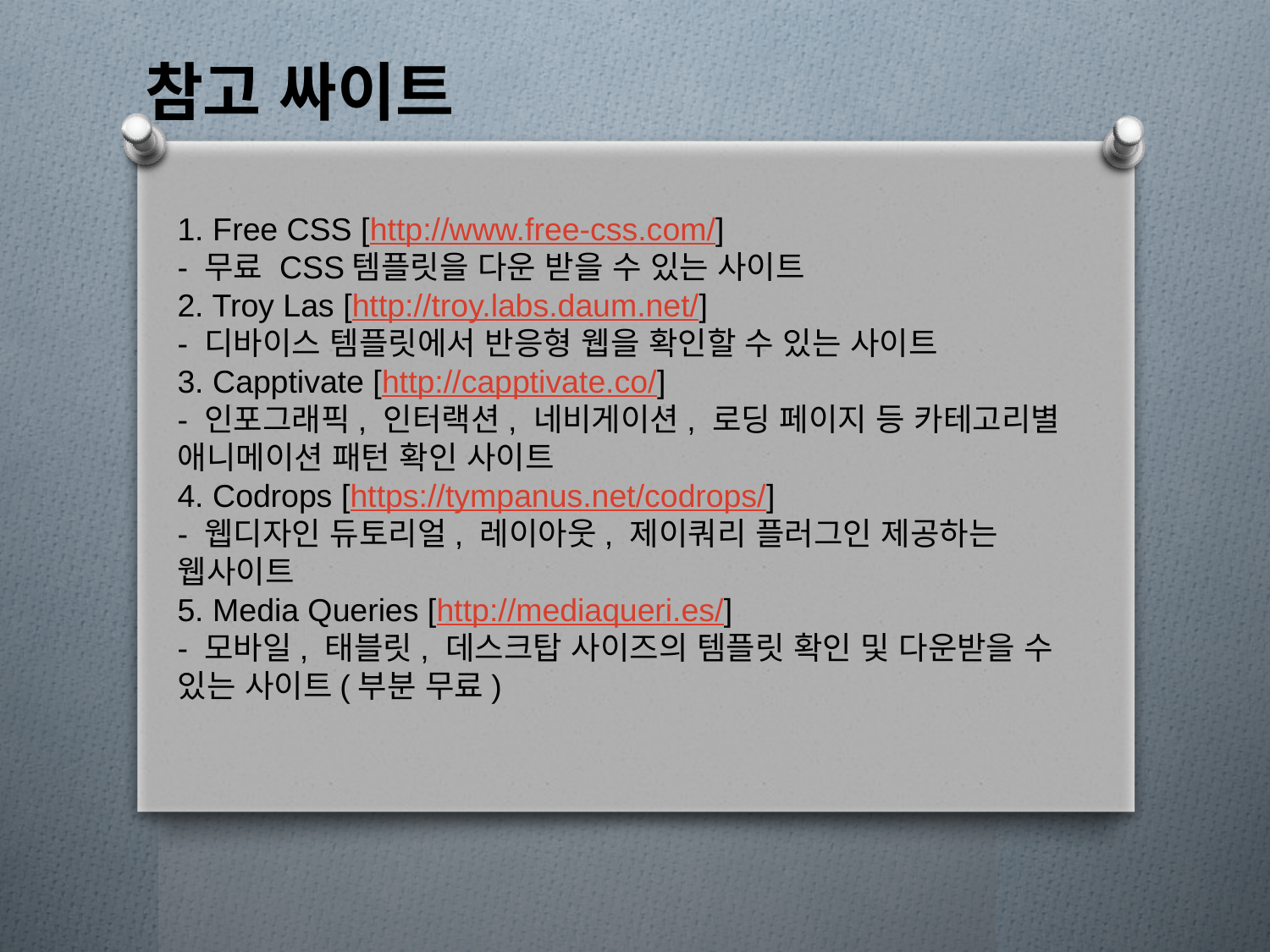

참고 싸이트
1. Free CSS [http://www.free-css.com/]
- 무료 CSS템플릿을 다운 받을 수 있는 사이트
2. Troy Las [http://troy.labs.daum.net/]
- 디바이스 템플릿에서 반응형 웹을 확인할 수 있는 사이트
3. Capptivate [http://capptivate.co/]
- 인포그래픽, 인터랙션, 네비게이션, 로딩 페이지 등 카테고리별 애니메이션 패턴 확인 사이트
4. Codrops [https://tympanus.net/codrops/]
- 웹디자인 듀토리얼, 레이아웃, 제이쿼리 플러그인 제공하는 웹사이트
5. Media Queries [http://mediaqueri.es/]
- 모바일, 태블릿, 데스크탑 사이즈의 템플릿 확인 및 다운받을 수 있는 사이트(부분 무료)